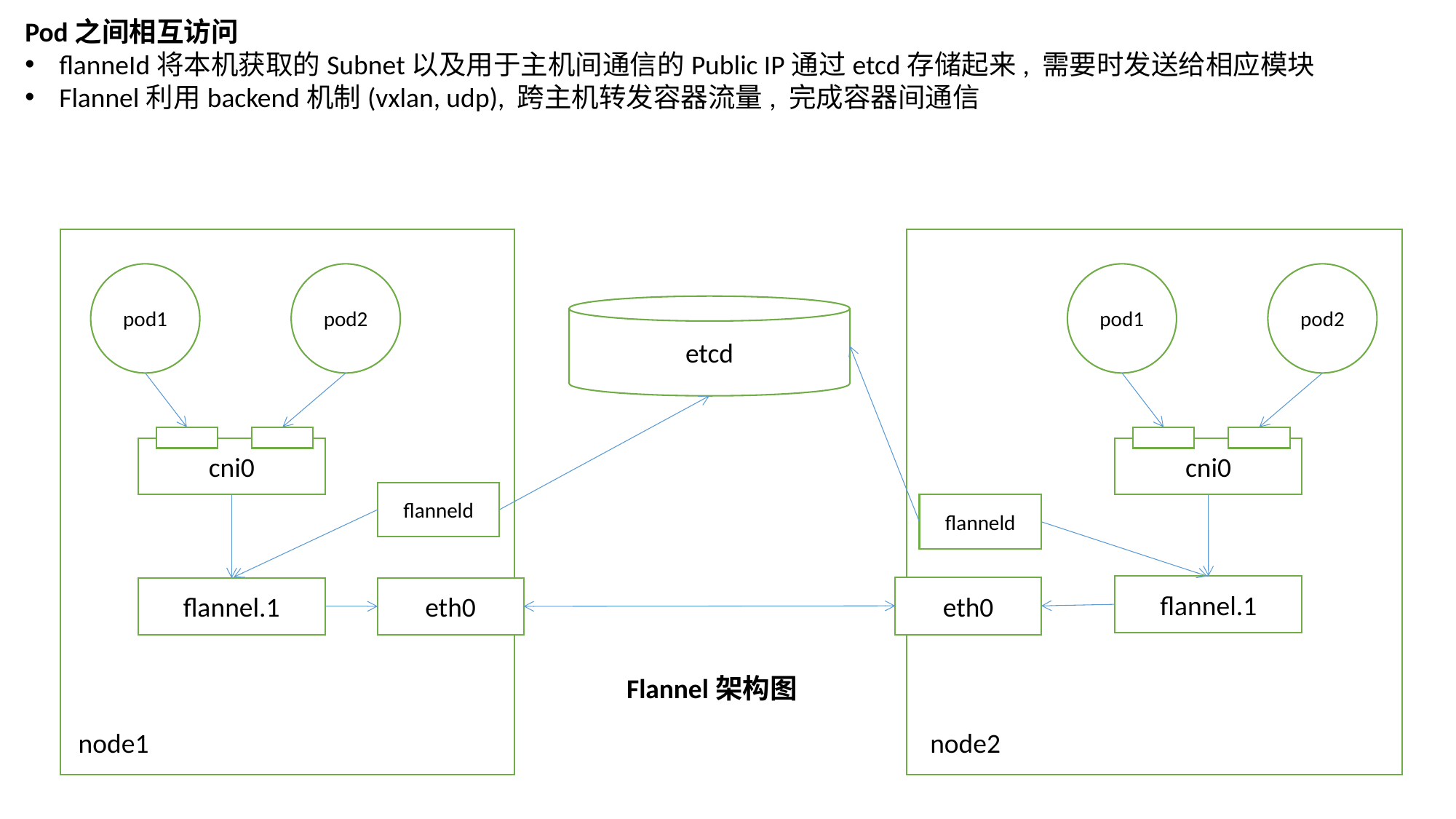

Pod之间相互访问
flanneId将本机获取的Subnet以及用于主机间通信的Public IP通过etcd存储起来, 需要时发送给相应模块
Flannel利用backend机制(vxlan, udp), 跨主机转发容器流量, 完成容器间通信

pod1
pod2
pod1
pod2
etcd

cni0
cni0
flanneld
flanneld
flannel.1
eth0
flannel.1
eth0
Flannel架构图
node1
node2